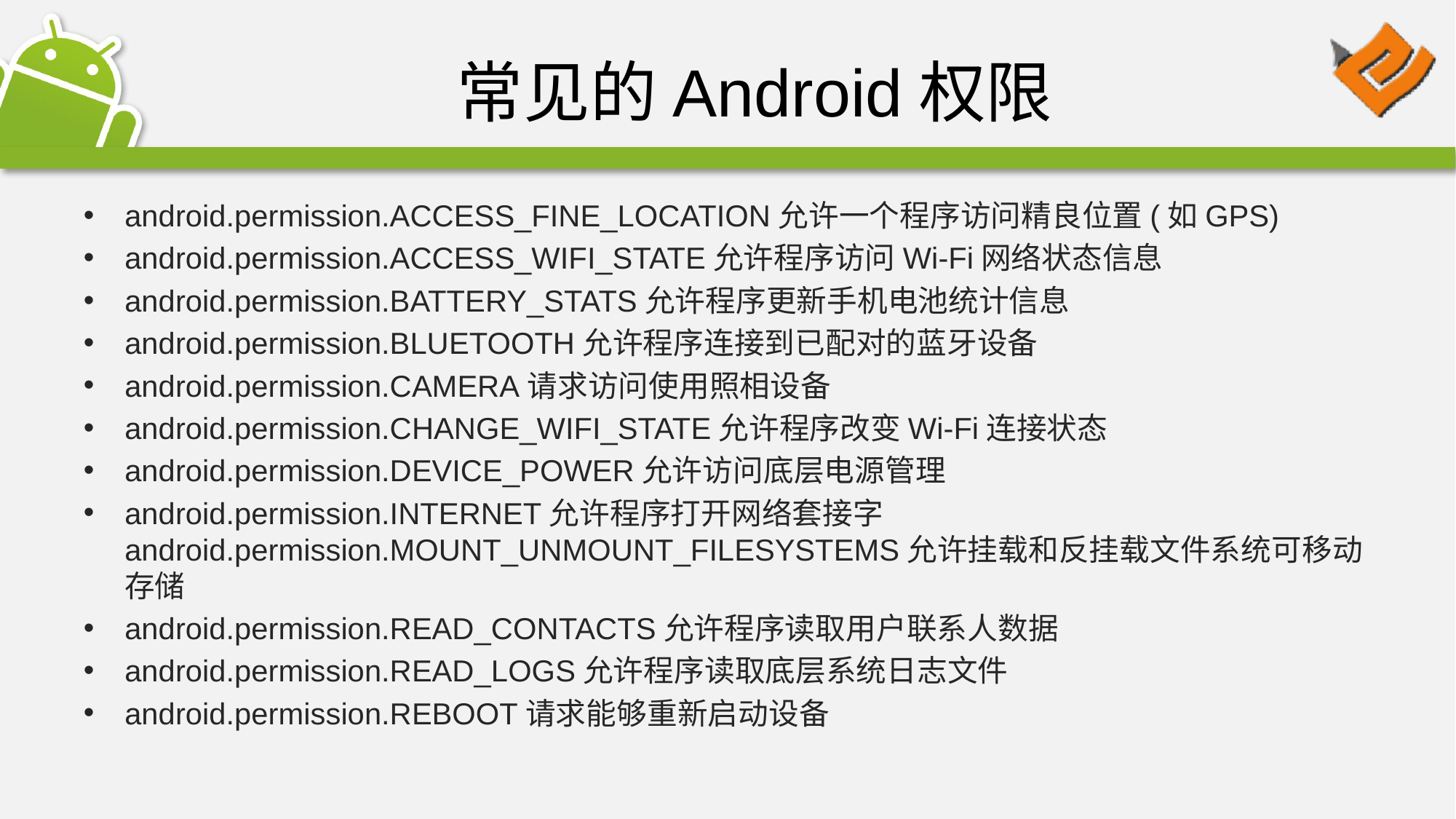

# 常见的Android权限
android.permission.ACCESS_FINE_LOCATION允许一个程序访问精良位置(如GPS)
android.permission.ACCESS_WIFI_STATE允许程序访问Wi-Fi网络状态信息
android.permission.BATTERY_STATS允许程序更新手机电池统计信息
android.permission.BLUETOOTH允许程序连接到已配对的蓝牙设备
android.permission.CAMERA请求访问使用照相设备
android.permission.CHANGE_WIFI_STATE允许程序改变Wi-Fi连接状态
android.permission.DEVICE_POWER允许访问底层电源管理
android.permission.INTERNET允许程序打开网络套接字android.permission.MOUNT_UNMOUNT_FILESYSTEMS允许挂载和反挂载文件系统可移动存储
android.permission.READ_CONTACTS允许程序读取用户联系人数据
android.permission.READ_LOGS允许程序读取底层系统日志文件
android.permission.REBOOT请求能够重新启动设备